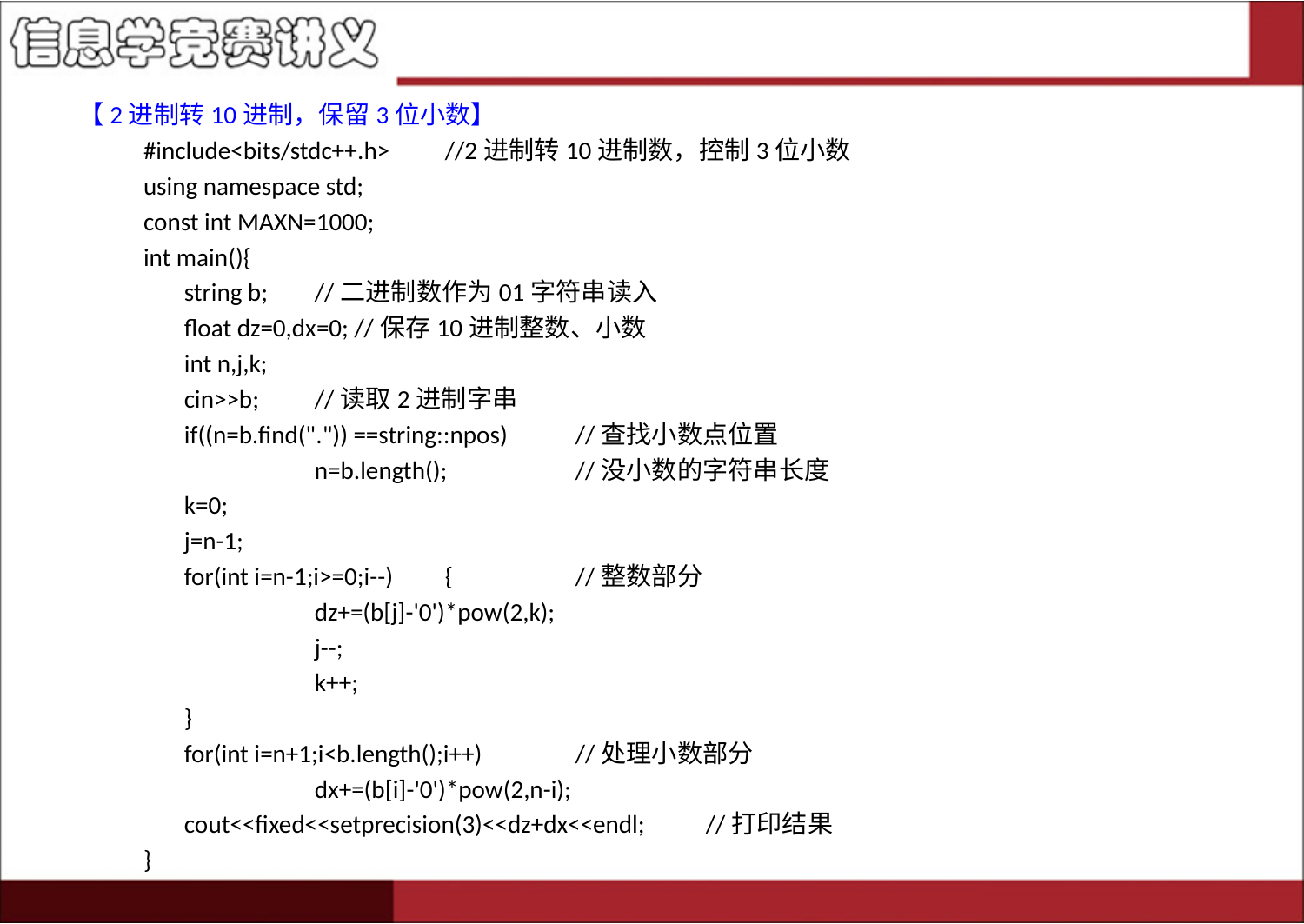

【2进制转10进制，保留3位小数】
#include<bits/stdc++.h> 	//2进制转10进制数，控制3位小数
using namespace std;
const int MAXN=1000;
int main(){
	string b;	//二进制数作为01字符串读入
	float dz=0,dx=0; //保存10进制整数、小数
	int n,j,k;
	cin>>b;	//读取2进制字串
	if((n=b.find(".")) ==string::npos)	//查找小数点位置
		n=b.length();	//没小数的字符串长度
	k=0;
	j=n-1;
	for(int i=n-1;i>=0;i--)	{	//整数部分
		dz+=(b[j]-'0')*pow(2,k);
		j--;
		k++;
	}
	for(int i=n+1;i<b.length();i++)	//处理小数部分
		dx+=(b[i]-'0')*pow(2,n-i);
	cout<<fixed<<setprecision(3)<<dz+dx<<endl;	//打印结果
}